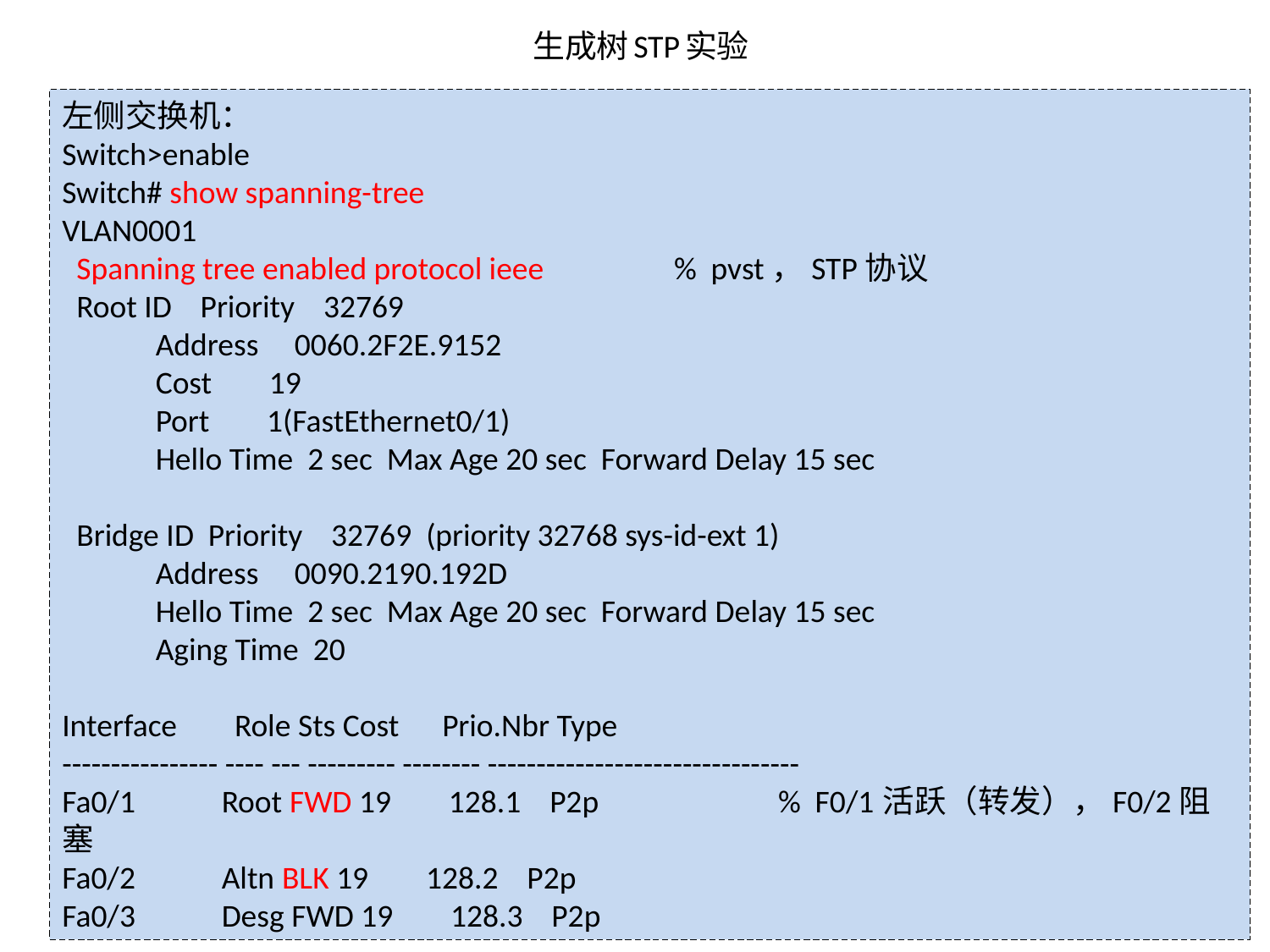

# 生成树STP实验
左侧交换机：
Switch>enable
Switch# show spanning-tree
VLAN0001
  Spanning tree enabled protocol ieee                  %  pvst，STP协议
  Root ID    Priority    32769
             Address     0060.2F2E.9152
             Cost        19
             Port        1(FastEthernet0/1)
             Hello Time  2 sec  Max Age 20 sec  Forward Delay 15 sec

  Bridge ID  Priority    32769  (priority 32768 sys-id-ext 1)
             Address     0090.2190.192D
             Hello Time  2 sec  Max Age 20 sec  Forward Delay 15 sec
             Aging Time  20

Interface        Role Sts Cost      Prio.Nbr Type
---------------- ---- --- --------- -------- --------------------------------
Fa0/1            Root FWD 19        128.1    P2p                         %  F0/1活跃（转发），F0/2阻塞
Fa0/2            Altn BLK 19        128.2    P2p
Fa0/3            Desg FWD 19        128.3    P2p